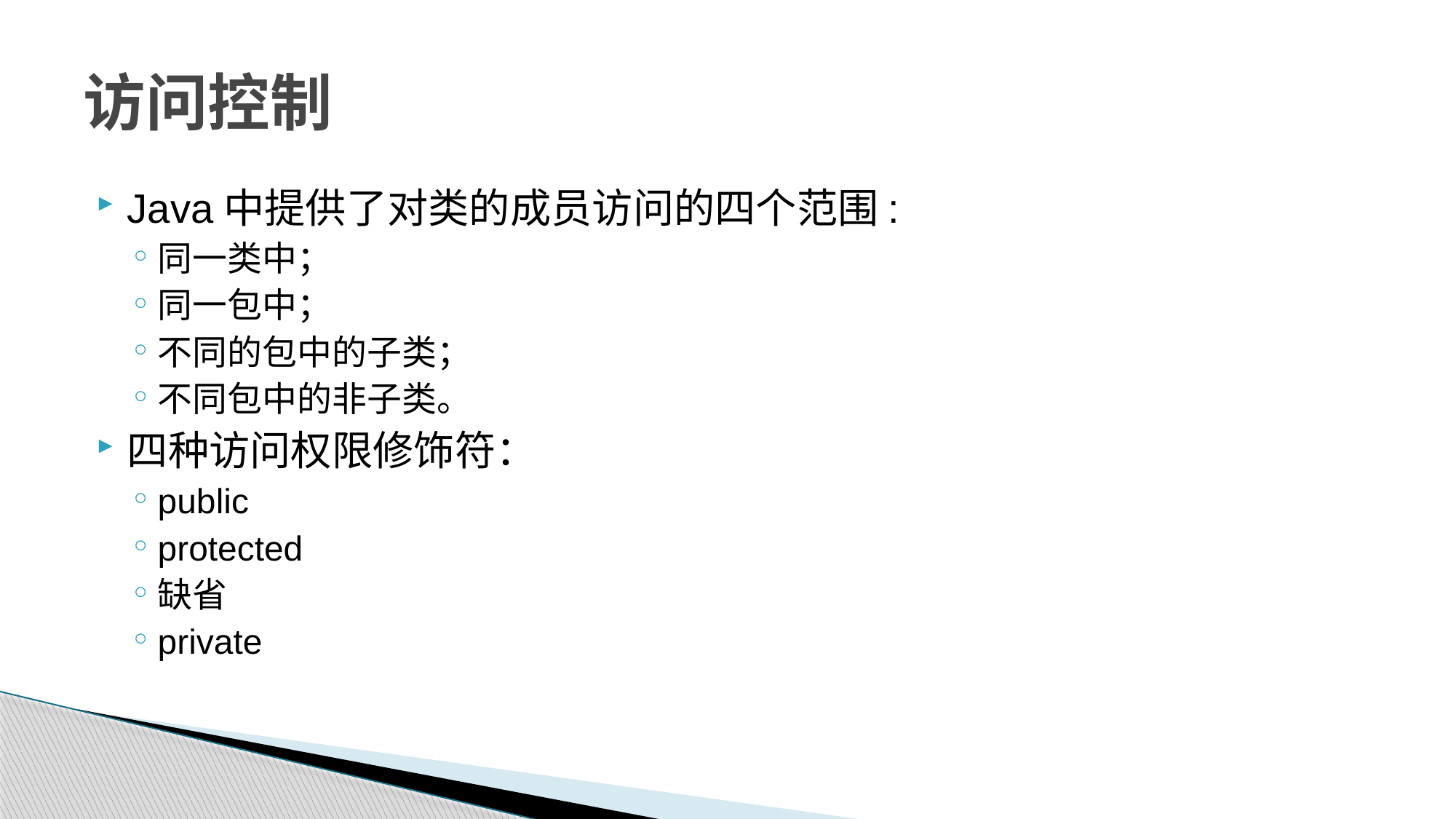

# 访问控制
Java中提供了对类的成员访问的四个范围:
同一类中；
同一包中；
不同的包中的子类；
不同包中的非子类。
四种访问权限修饰符：
public
protected
缺省
private